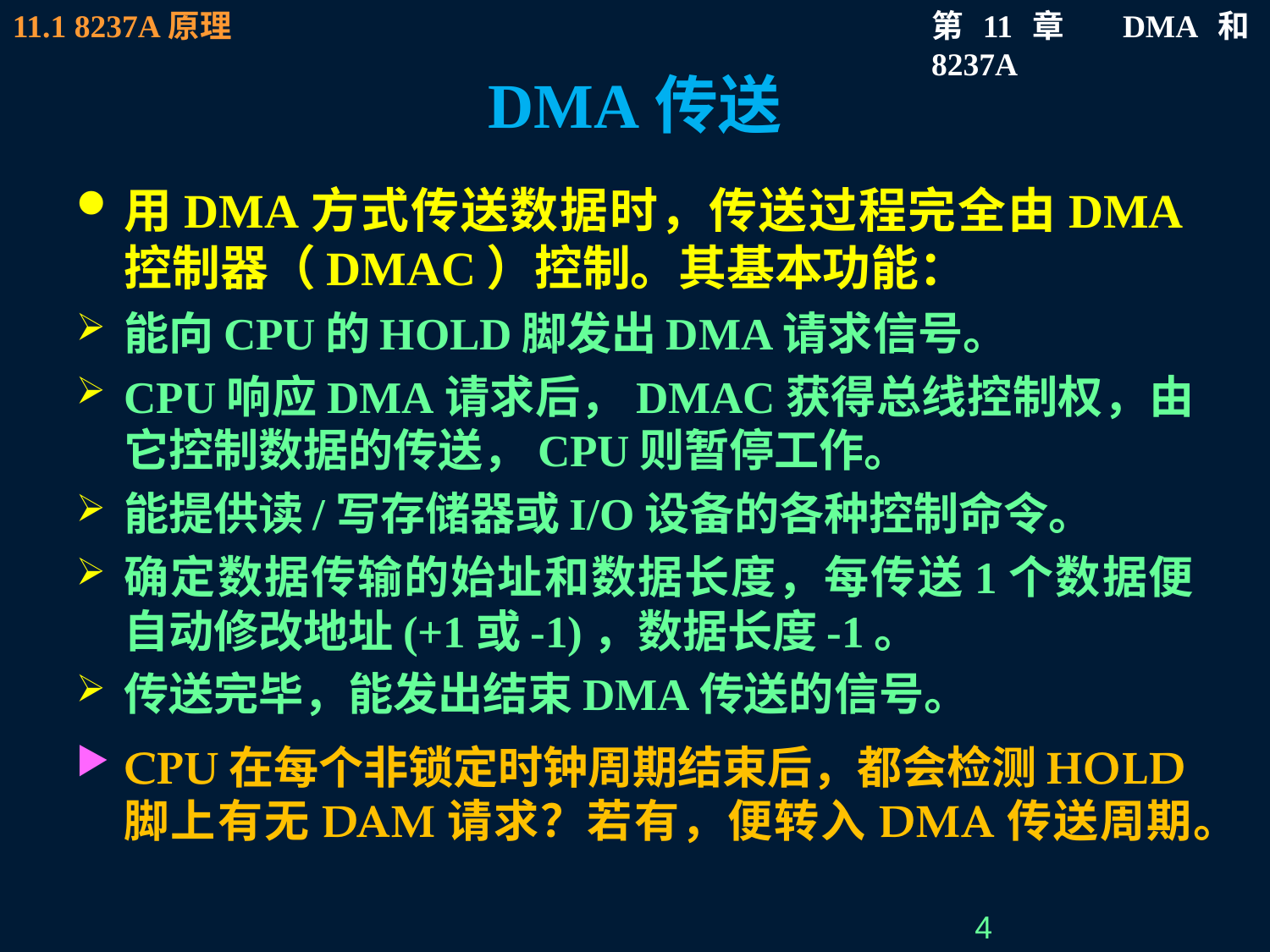

# DMA传送
用DMA方式传送数据时，传送过程完全由DMA控制器（DMAC）控制。其基本功能：
能向CPU的HOLD脚发出DMA请求信号。
CPU响应DMA请求后，DMAC获得总线控制权，由它控制数据的传送，CPU则暂停工作。
能提供读/写存储器或I/O设备的各种控制命令。
确定数据传输的始址和数据长度，每传送1个数据便自动修改地址(+1或-1)，数据长度-1。
传送完毕，能发出结束DMA传送的信号。
CPU在每个非锁定时钟周期结束后，都会检测HOLD脚上有无DAM请求？若有，便转入DMA传送周期。